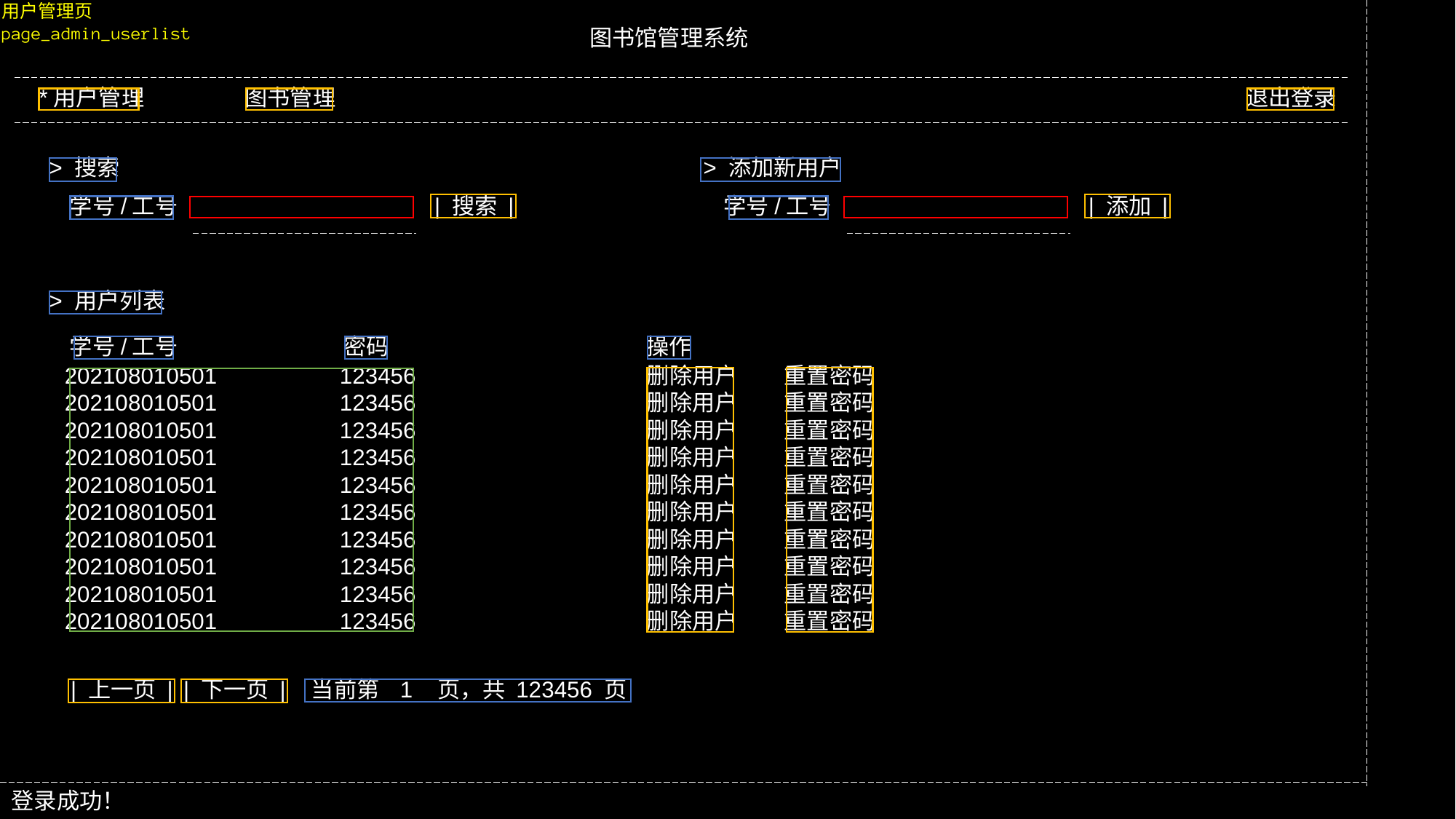

用户管理页
page_admin_userlist
图书馆管理系统
图书管理
退出登录
*用户管理

> 搜索
> 添加新用户

学号/工号
| 搜索 |
学号/工号
| 添加 |

> 用户列表

学号/工号
密码
操作

202108010501
202108010501
202108010501
202108010501
202108010501
202108010501
202108010501
202108010501
202108010501
202108010501
123456
123456
123456
123456
123456
123456
123456
123456
123456
123456
删除用户
删除用户
删除用户
删除用户
删除用户
删除用户
删除用户
删除用户
删除用户
删除用户
重置密码
重置密码
重置密码
重置密码
重置密码
重置密码
重置密码
重置密码
重置密码
重置密码

| 上一页 |
| 下一页 |
当前第   1   页，共 123456 页

登录成功！